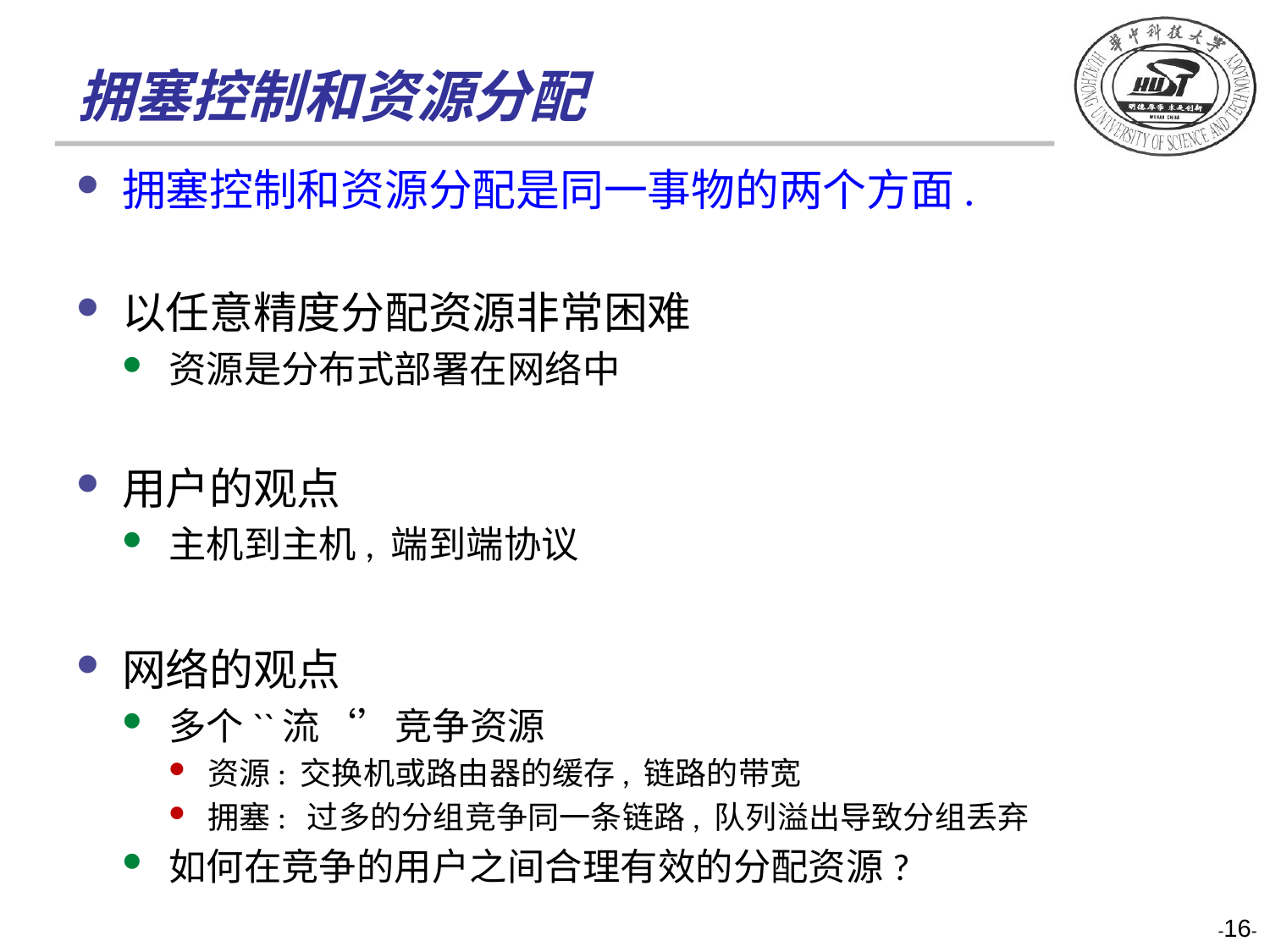

# 拥塞控制和资源分配
拥塞控制和资源分配是同一事物的两个方面.

以任意精度分配资源非常困难
资源是分布式部署在网络中

用户的观点
主机到主机, 端到端协议

网络的观点
多个``流‘’竞争资源
资源: 交换机或路由器的缓存, 链路的带宽
拥塞:  过多的分组竞争同一条链路, 队列溢出导致分组丢弃
如何在竞争的用户之间合理有效的分配资源?

-16-